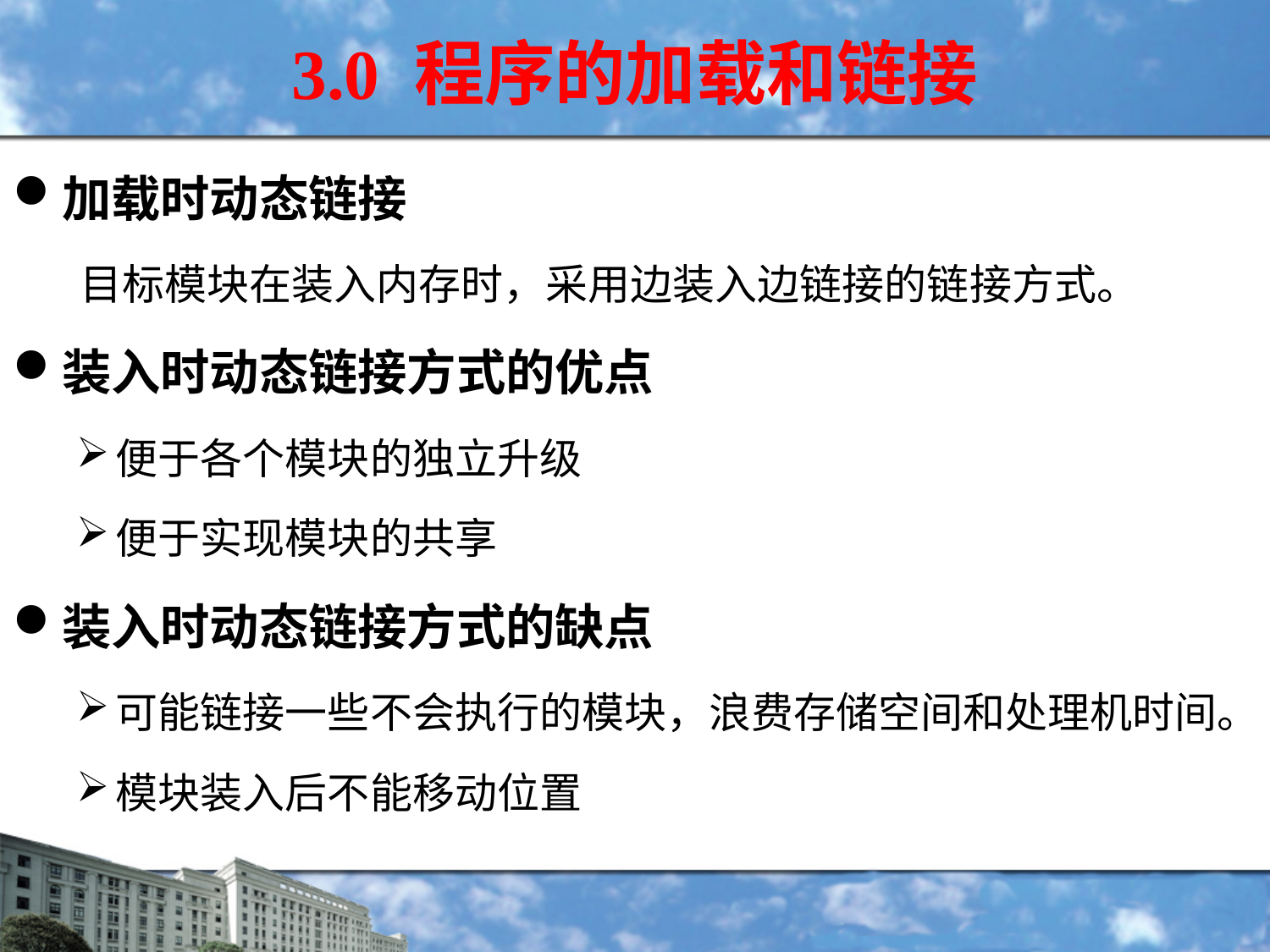

3.0 程序的加载和链接
加载时动态链接
      目标模块在装入内存时，采用边装入边链接的链接方式。
装入时动态链接方式的优点
便于各个模块的独立升级
便于实现模块的共享
装入时动态链接方式的缺点
可能链接一些不会执行的模块，浪费存储空间和处理机时间。
模块装入后不能移动位置